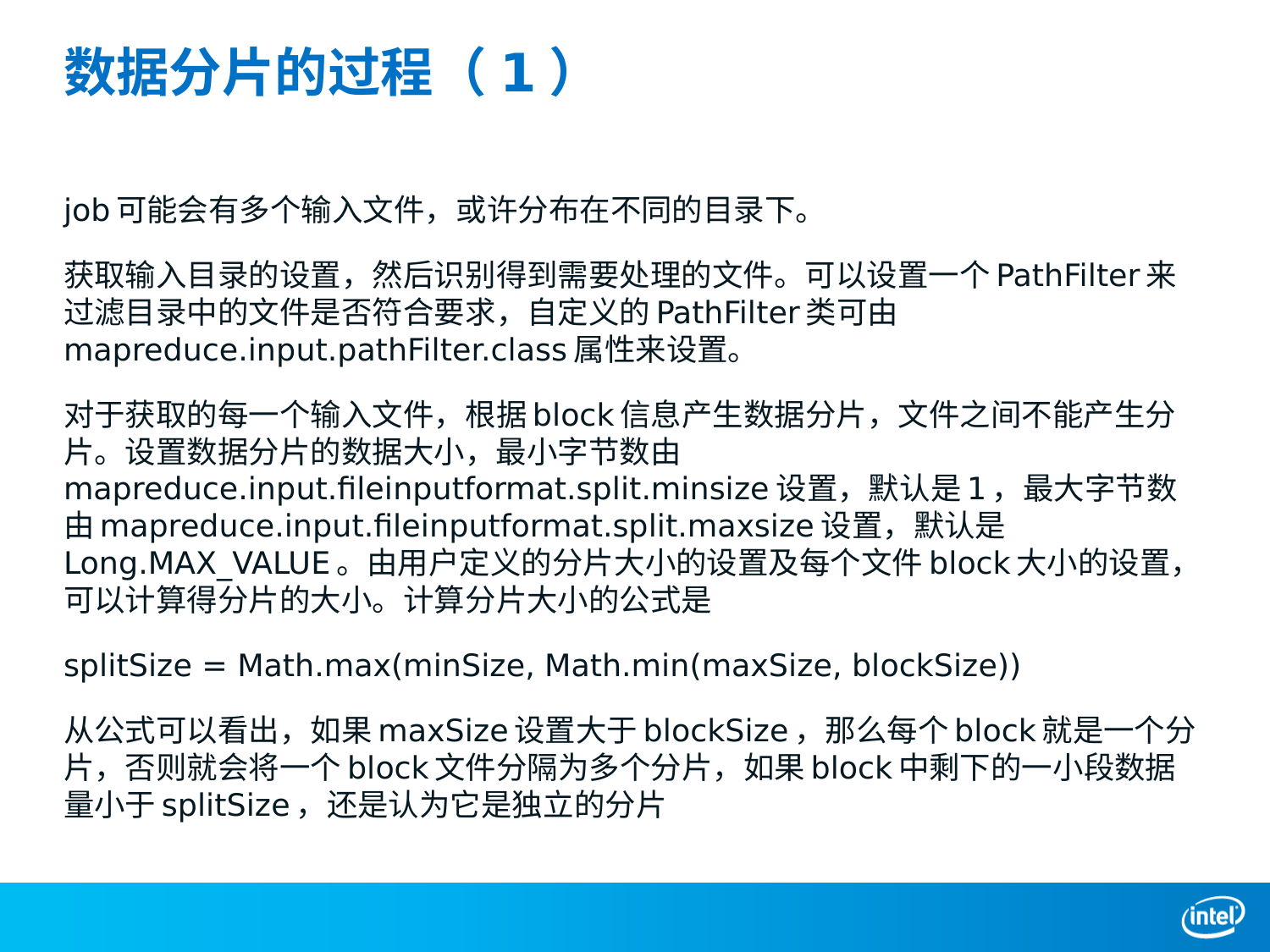

# 数据分片的过程（1）
job可能会有多个输入文件，或许分布在不同的目录下。
获取输入目录的设置，然后识别得到需要处理的文件。可以设置一个PathFilter来过滤目录中的文件是否符合要求，自定义的PathFilter类可由mapreduce.input.pathFilter.class属性来设置。
对于获取的每一个输入文件，根据block信息产生数据分片，文件之间不能产生分片。设置数据分片的数据大小，最小字节数由mapreduce.input.fileinputformat.split.minsize设置，默认是1，最大字节数由mapreduce.input.fileinputformat.split.maxsize设置，默认是Long.MAX_VALUE。由用户定义的分片大小的设置及每个文件block大小的设置，可以计算得分片的大小。计算分片大小的公式是
splitSize = Math.max(minSize, Math.min(maxSize, blockSize))
从公式可以看出，如果maxSize设置大于blockSize，那么每个block就是一个分片，否则就会将一个block文件分隔为多个分片，如果block中剩下的一小段数据量小于splitSize，还是认为它是独立的分片